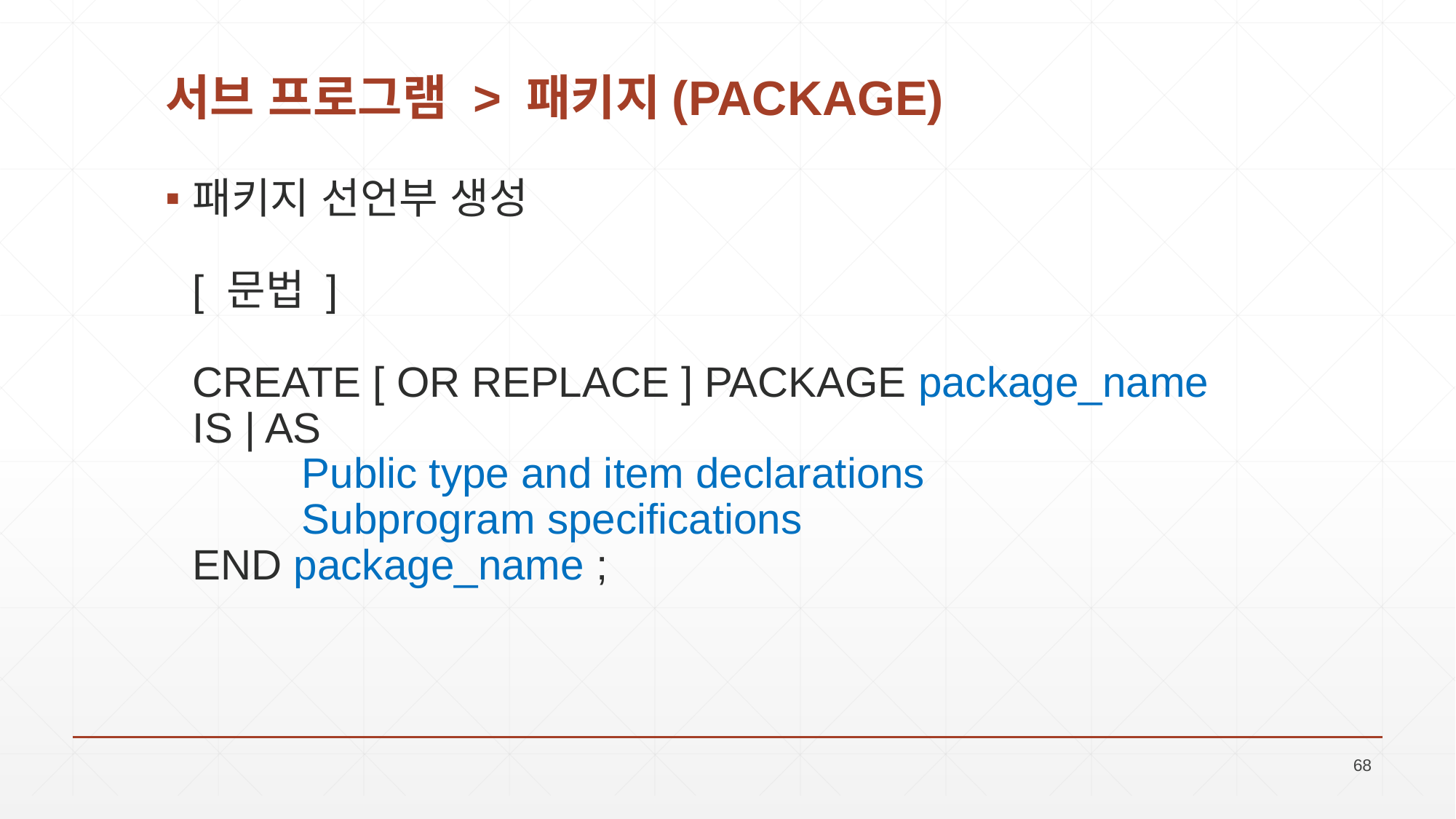

# 서브 프로그램 > 패키지(PACKAGE)
패키지 선언부 생성
[ 문법 ]
CREATE [ OR REPLACE ] PACKAGE package_name
IS | AS
	Public type and item declarations
	Subprogram specifications
END package_name ;
68